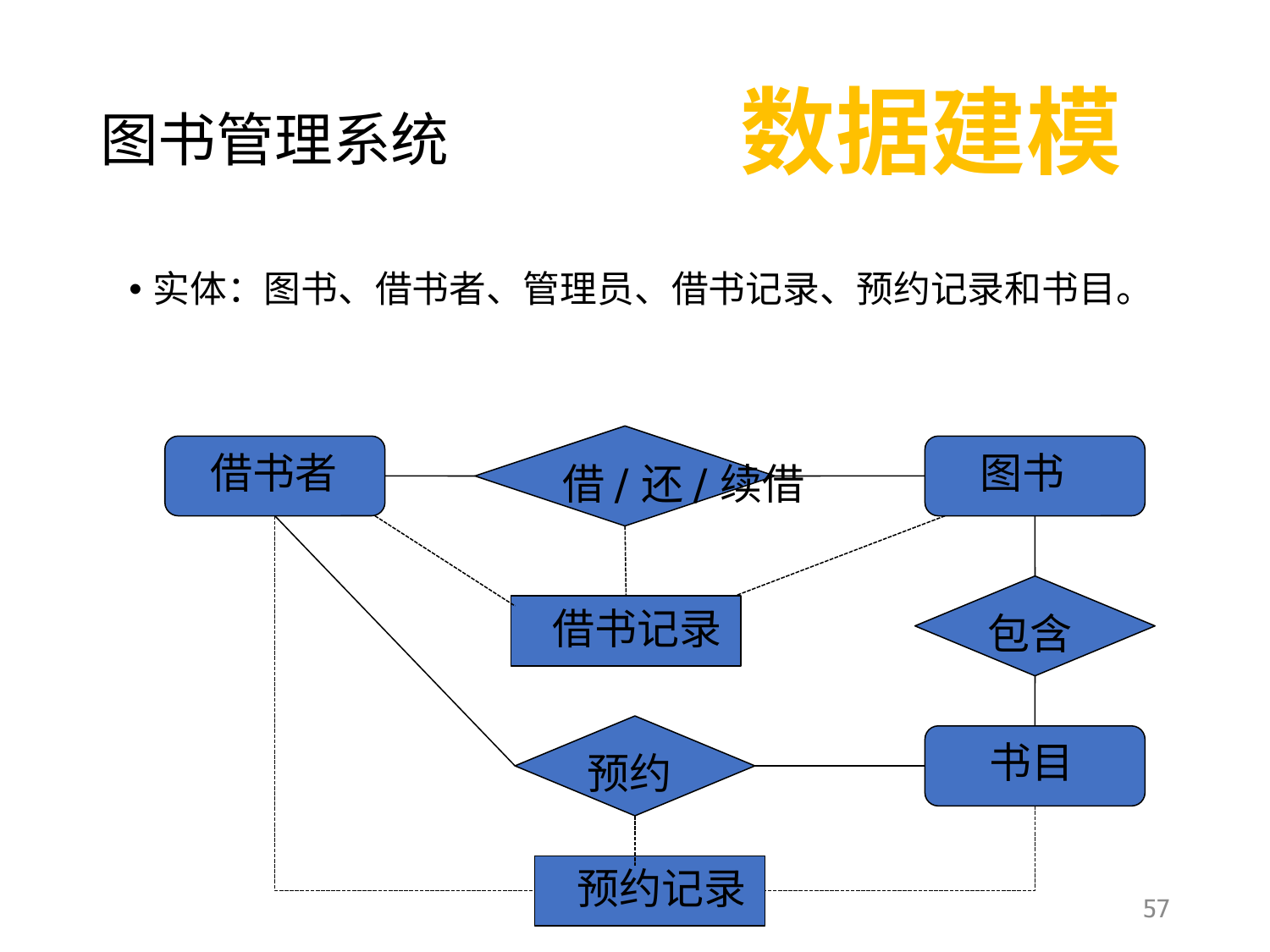

# 图书管理系统
数据建模
实体：图书、借书者、管理员、借书记录、预约记录和书目。
借/还/续借
  借书者
   图书
包含
  借书记录
预约
    书目
  预约记录
57